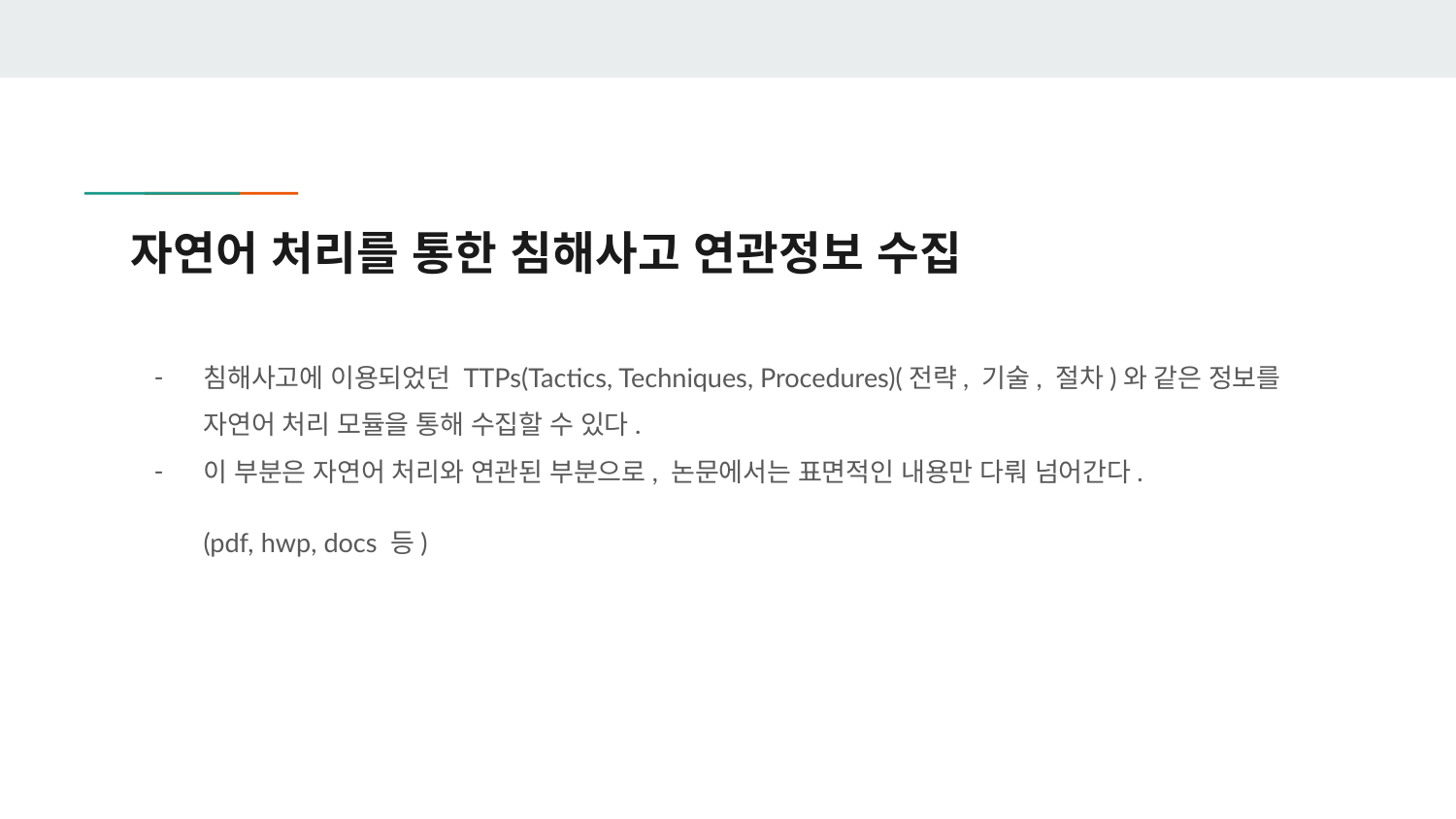

# 자연어 처리를 통한 침해사고 연관정보 수집
침해사고에 이용되었던 TTPs(Tactics, Techniques, Procedures)(전략, 기술, 절차)와 같은 정보를  자연어 처리 모듈을 통해 수집할 수 있다.
이 부분은 자연어 처리와 연관된 부분으로, 논문에서는 표면적인 내용만 다뤄 넘어간다.
(pdf, hwp, docs 등)